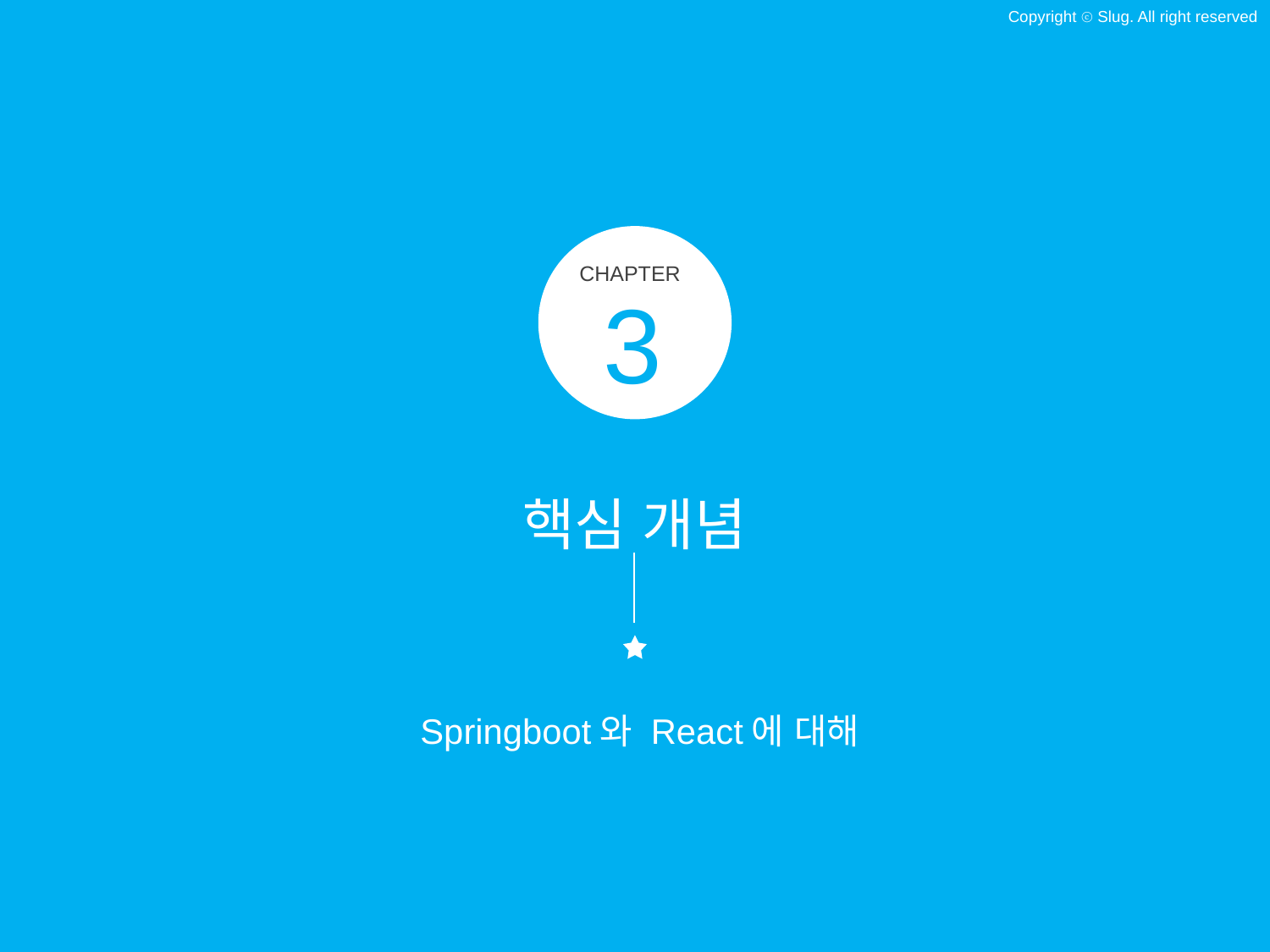

Copyright ⓒ Slug. All right reserved

CHAPTER
3
핵심 개념

Springboot와 React에 대해